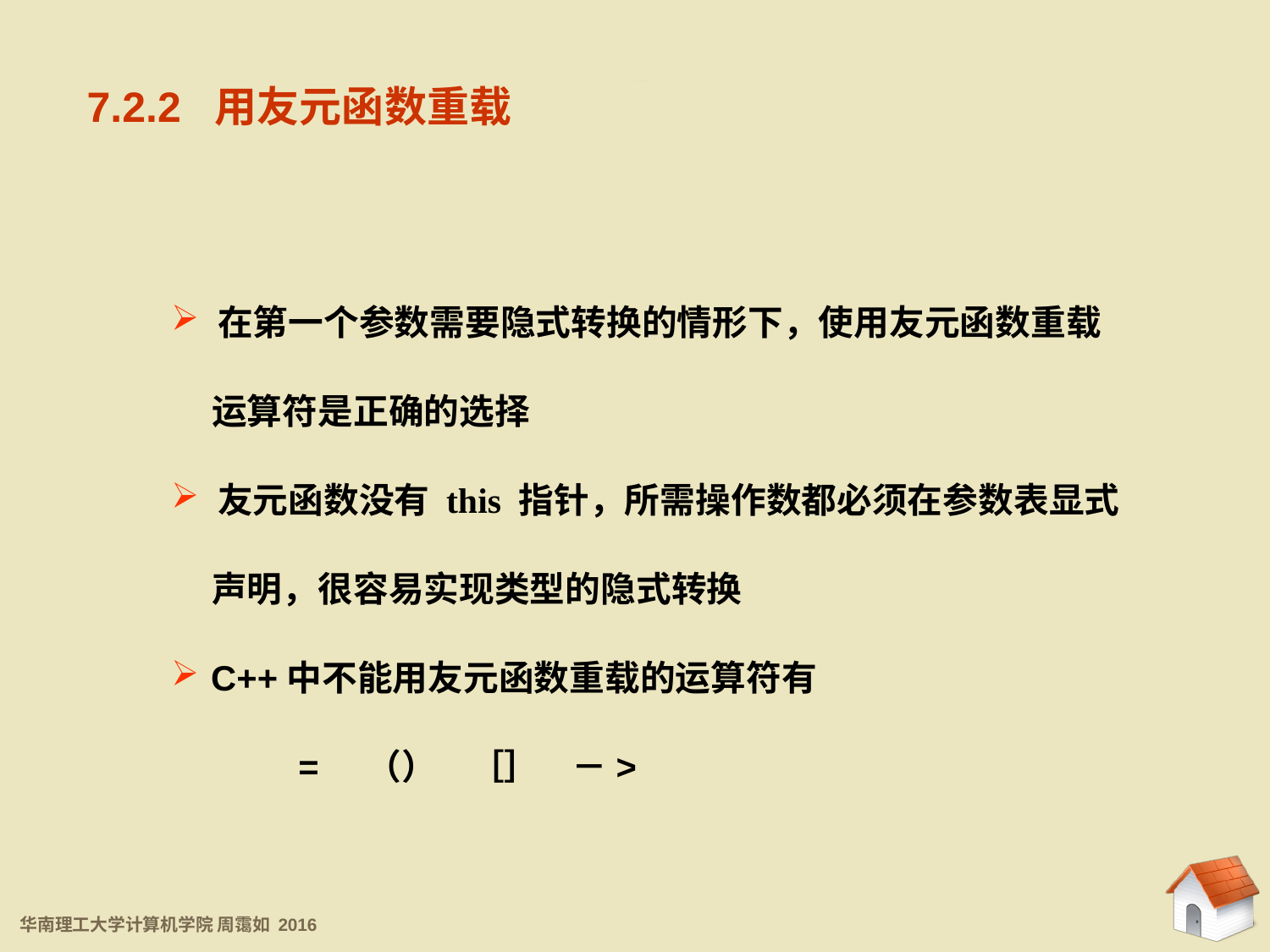

7.2.2  用友元函数重载
7.2.2  用友元函数重载算符
 在第一个参数需要隐式转换的情形下，使用友元函数重载
    运算符是正确的选择
 友元函数没有 this 指针，所需操作数都必须在参数表显式
    声明，很容易实现类型的隐式转换
 C++中不能用友元函数重载的运算符有
	=    （）    ［］    －>